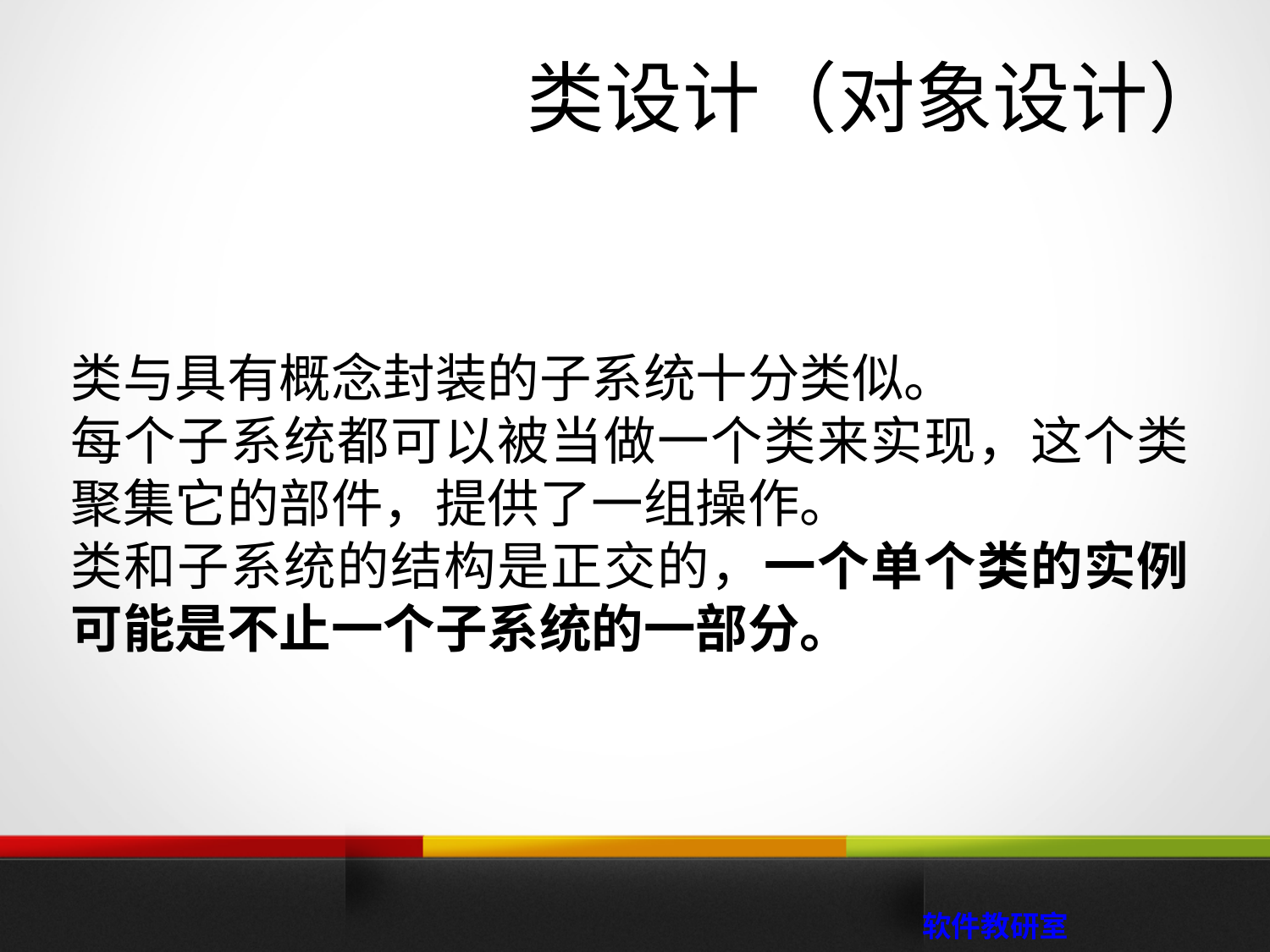

# 类设计（对象设计）
类与具有概念封装的子系统十分类似。
每个子系统都可以被当做一个类来实现，这个类聚集它的部件，提供了一组操作。
类和子系统的结构是正交的，一个单个类的实例可能是不止一个子系统的一部分。
                                     软件教研室